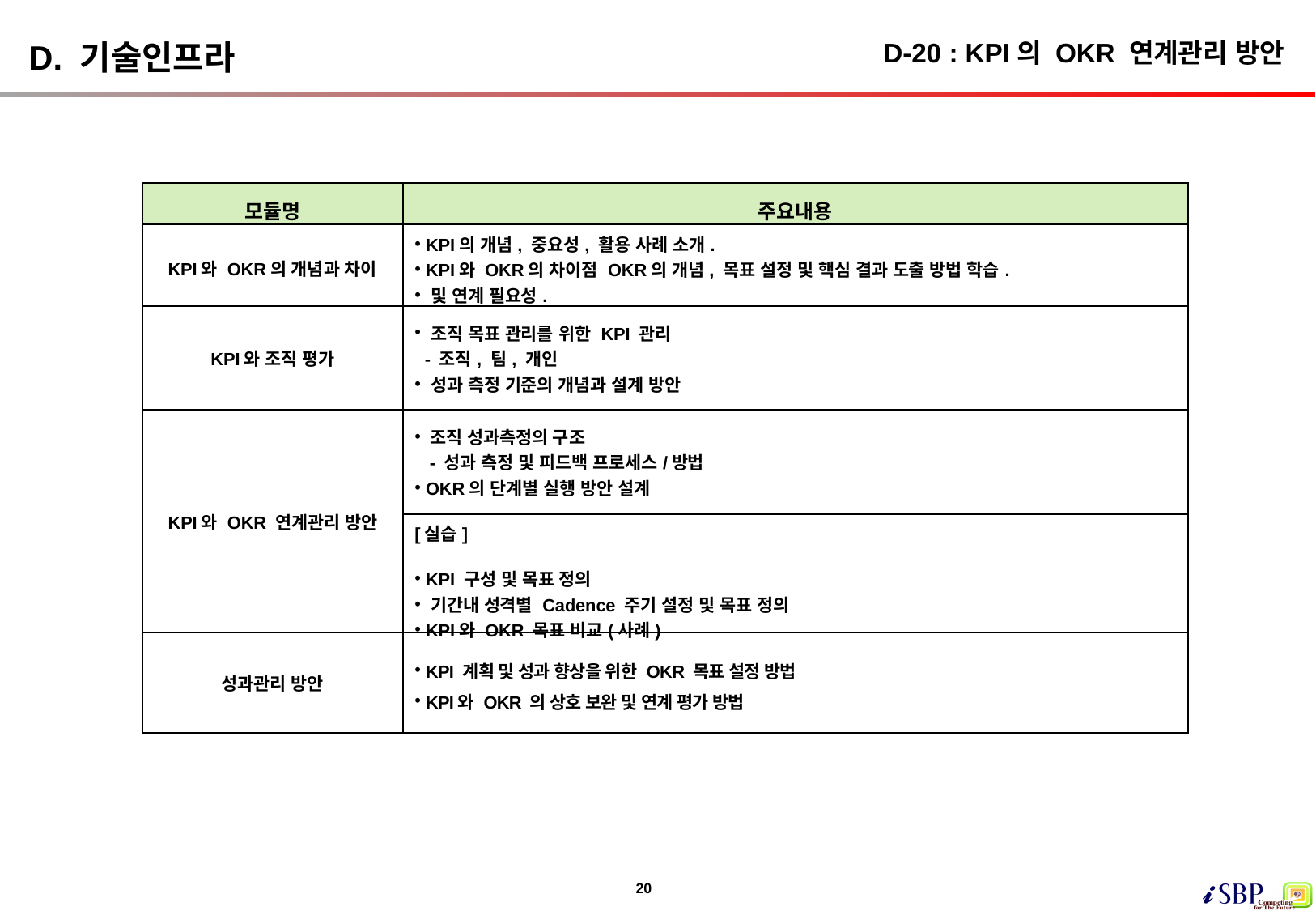

# D-20 : KPI의 OKR 연계관리 방안
D. 기술인프라
| 모듈명 | 주요내용 |
| --- | --- |
| KPI와 OKR의 개념과 차이 | KPI의 개념, 중요성, 활용 사례 소개. KPI와 OKR의 차이점 OKR의 개념, 목표 설정 및 핵심 결과 도출 방법 학습. 및 연계 필요성. |
| KPI와 조직 평가 | 조직 목표 관리를 위한 KPI 관리 - 조직, 팀, 개인 성과 측정 기준의 개념과 설계 방안 |
| KPI와 OKR 연계관리 방안 | 조직 성과측정의 구조 - 성과 측정 및 피드백 프로세스/방법 OKR의 단계별 실행 방안 설계 |
|  | [실습] KPI 구성 및 목표 정의 기간내 성격별 Cadence 주기 설정 및 목표 정의 KPI와 OKR 목표 비교(사례) |
| 성과관리 방안 | KPI 계획 및 성과 향상을 위한 OKR 목표 설정 방법 KPI와 OKR 의 상호 보완 및 연계 평가 방법 |
20